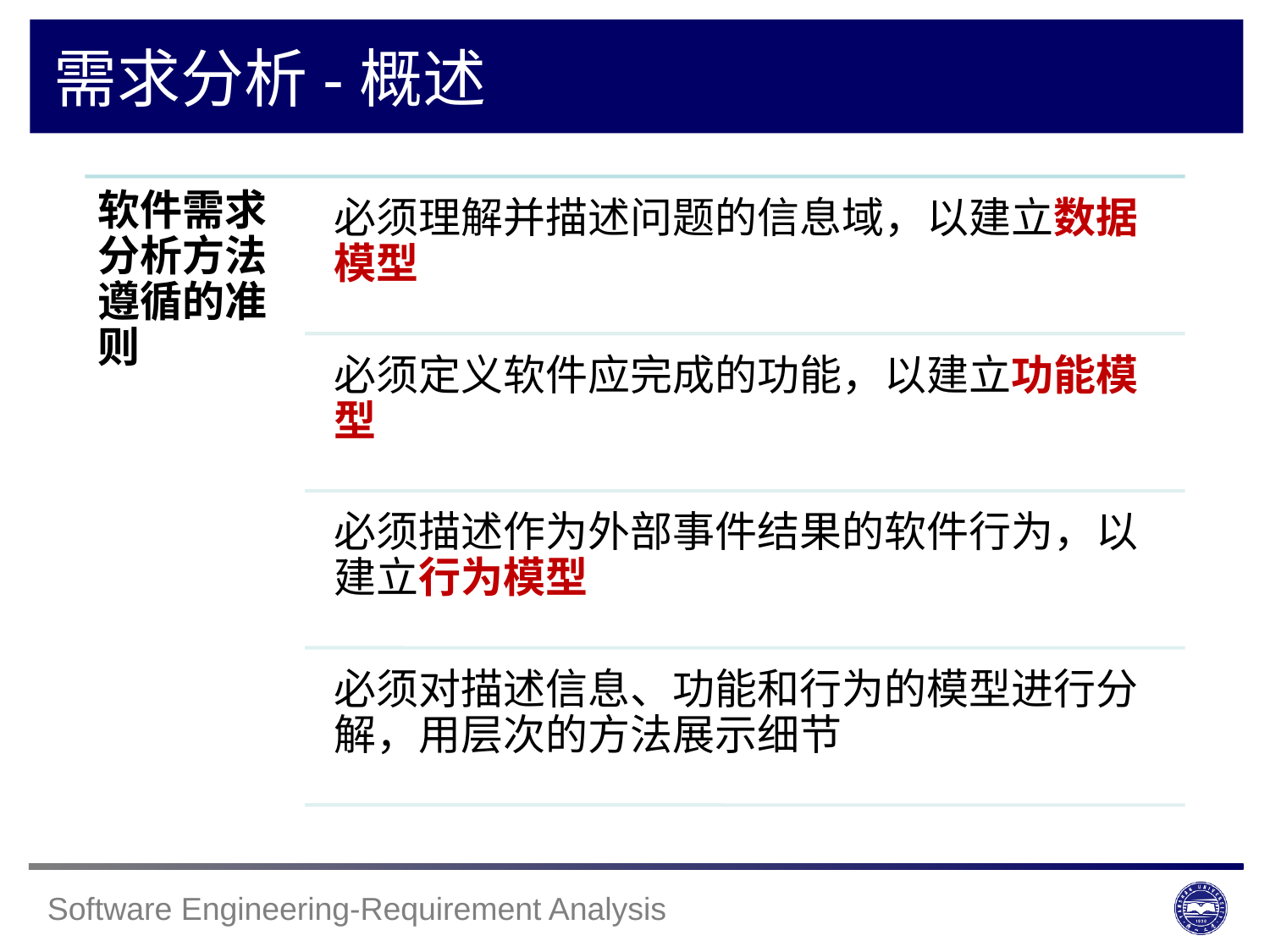

需求分析-概述
软件需求分析方法遵循的准则
必须理解并描述问题的信息域，以建立数据模型
必须定义软件应完成的功能，以建立功能模型
必须描述作为外部事件结果的软件行为，以建立行为模型
必须对描述信息、功能和行为的模型进行分解，用层次的方法展示细节